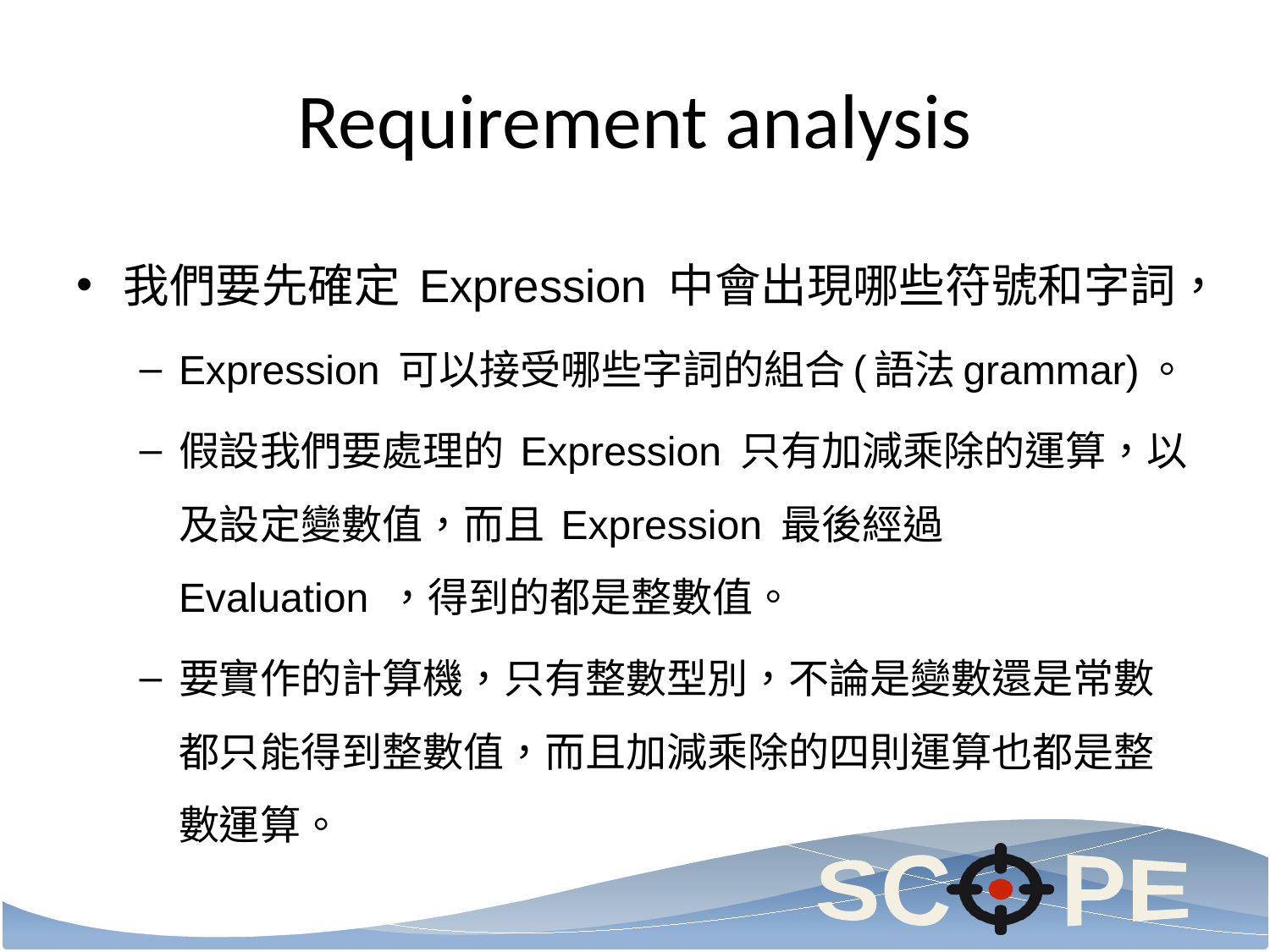

# Requirement analysis
我們要先確定 Expression 中會出現哪些符號和字詞，
Expression 可以接受哪些字詞的組合(語法grammar)。
假設我們要處理的 Expression 只有加減乘除的運算，以及設定變數值，而且 Expression 最後經過 Evaluation ，得到的都是整數值。
要實作的計算機，只有整數型別，不論是變數還是常數都只能得到整數值，而且加減乘除的四則運算也都是整數運算。